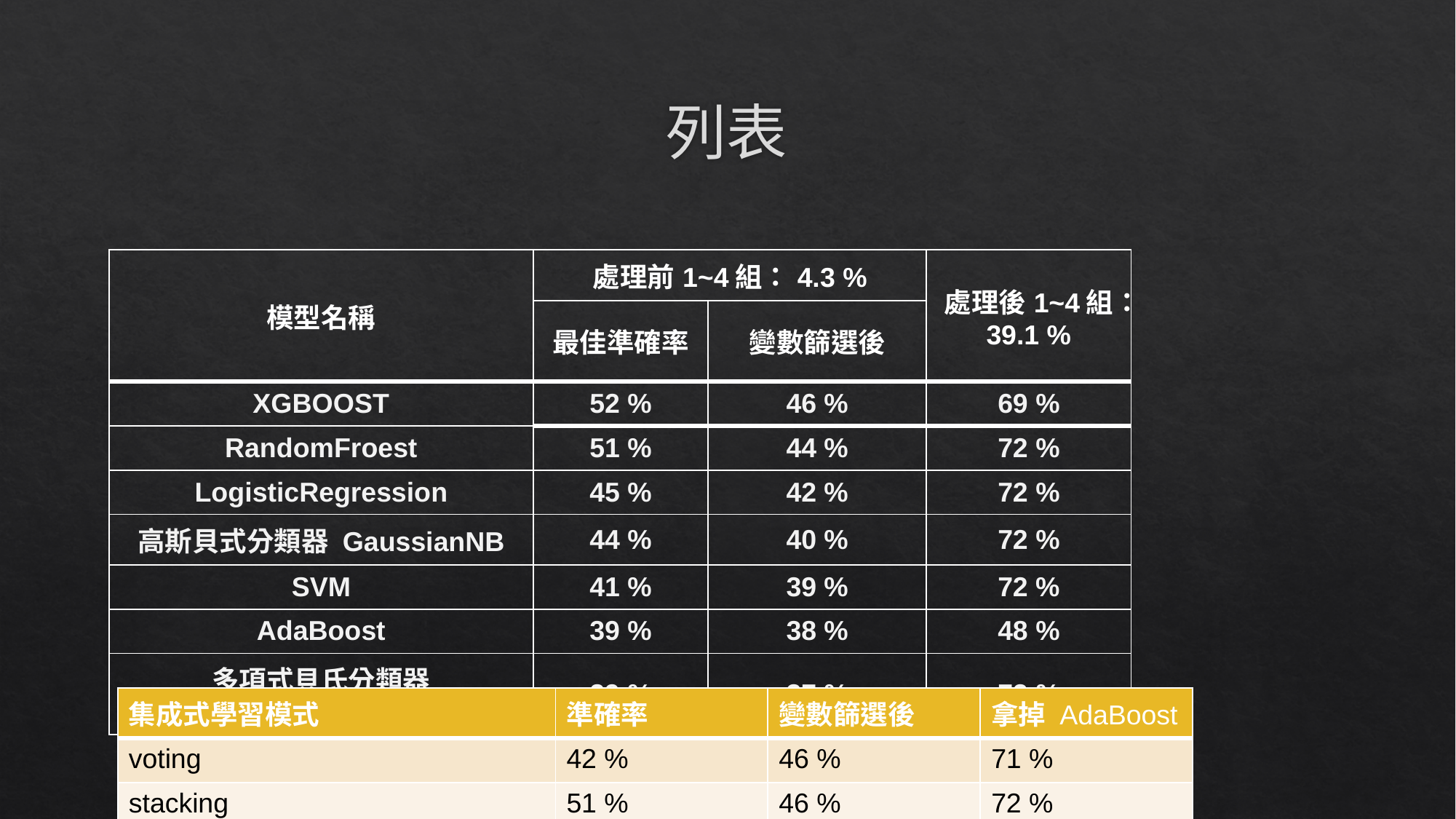

# 列表

| 模型名稱 | 處理前1~4組：4.3 % |  | 處理後1~4組：39.1 % |
| --- | --- | --- | --- |
|  | 最佳準確率 | 變數篩選後 |  |
| XGBOOST | 52 % | 46 % | 69 % |
| RandomFroest | 51 % | 44 % | 72 % |
| LogisticRegression | 45 % | 42 % | 72 % |
| 高斯貝式分類器 GaussianNB | 44 % | 40 % | 72 % |
| SVM | 41 % | 39 % | 72 % |
| AdaBoost | 39 % | 38 % | 48 % |
| 多項式貝氏分類器 MultinomialNB | 29 % | 37 % | 72 % |
| 集成式學習模式 | 準確率 | 變數篩選後 | 拿掉 AdaBoost |
| --- | --- | --- | --- |
| voting | 42 % | 46 % | 71 % |
| stacking | 51 % | 46 % | 72 % |
| Boosting | 49 % | 42 % | 72 % |
| Bagging | 47 % | 42 % | 69 % |